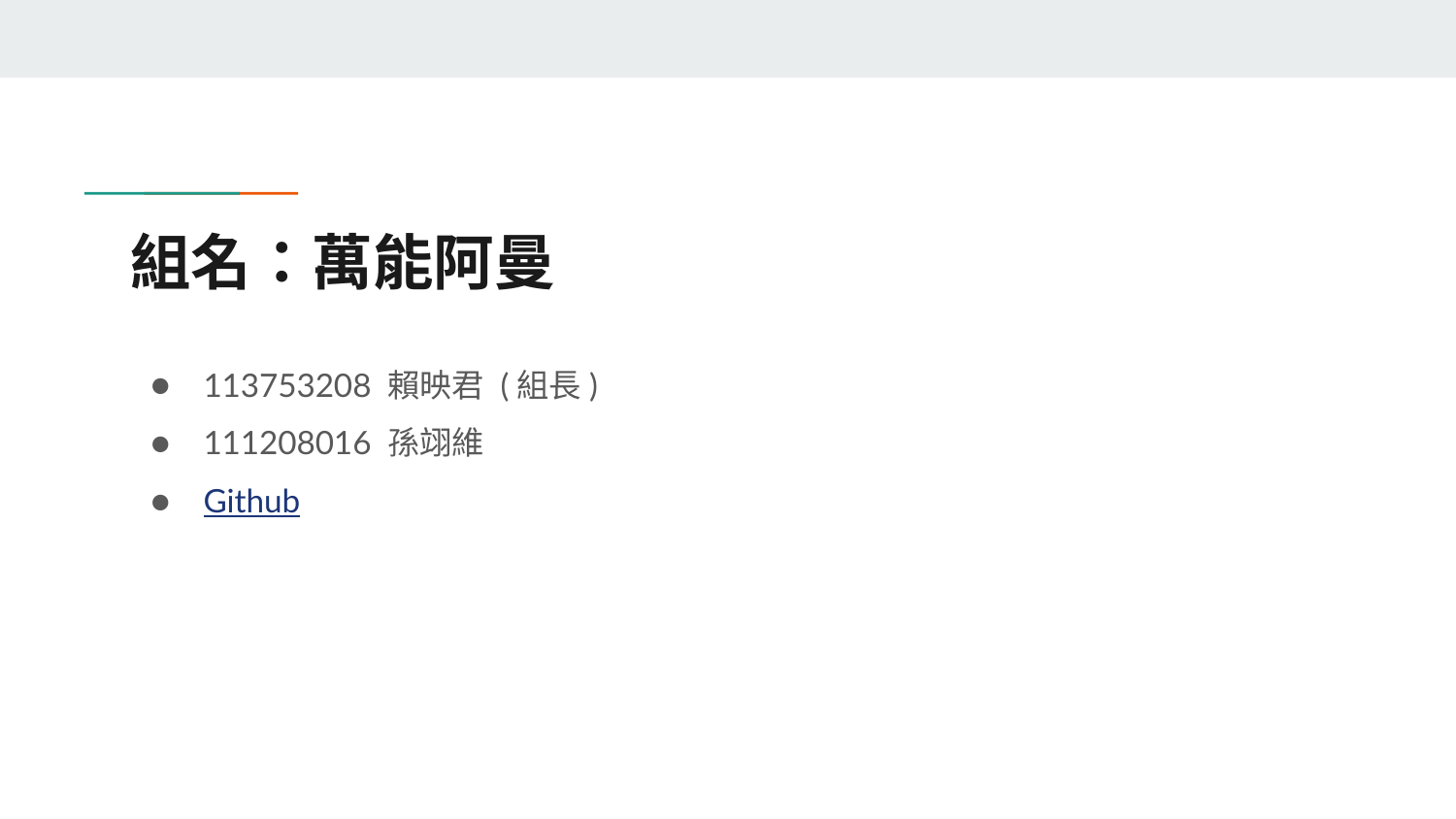

# 組名：萬能阿曼
113753208 賴映君 (組長)
111208016 孫翊維
Github